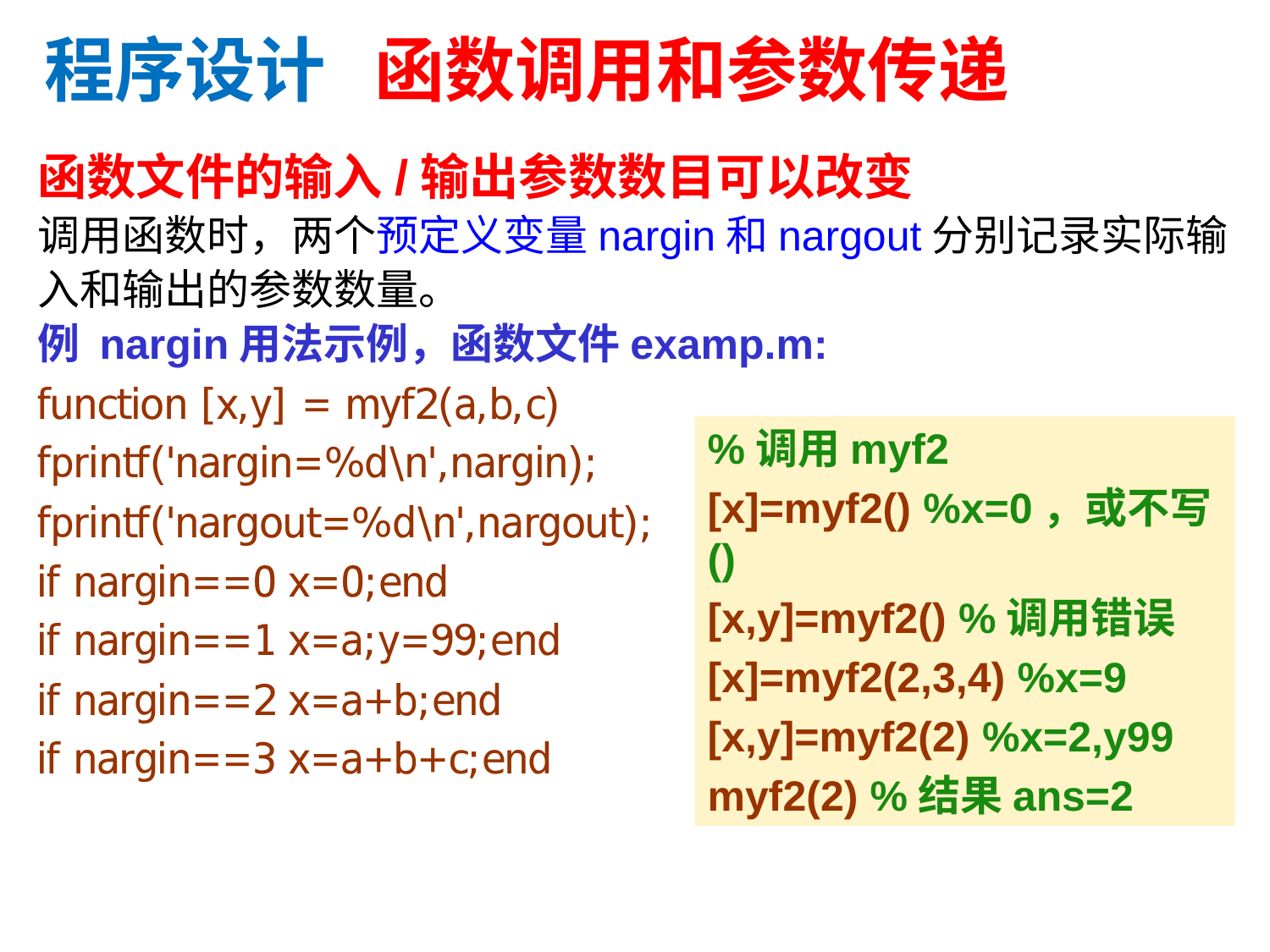

程序设计   函数调用和参数传递
函数文件的输入/输出参数数目可以改变
调用函数时，两个预定义变量nargin和nargout分别记录实际输
入和输出的参数数量。
例 nargin用法示例，函数文件examp.m:
function [x,y] = myf2(a,b,c)
fprintf('nargin=%d\n',nargin);
fprintf('nargout=%d\n',nargout);
if nargin==0 x=0;end
if nargin==1 x=a;y=99;end
if nargin==2 x=a+b;end
if nargin==3 x=a+b+c;end
%调用myf2
[x]=myf2() %x=0，或不写()
[x,y]=myf2() %调用错误
[x]=myf2(2,3,4) %x=9
[x,y]=myf2(2) %x=2,y99
myf2(2) %结果ans=2